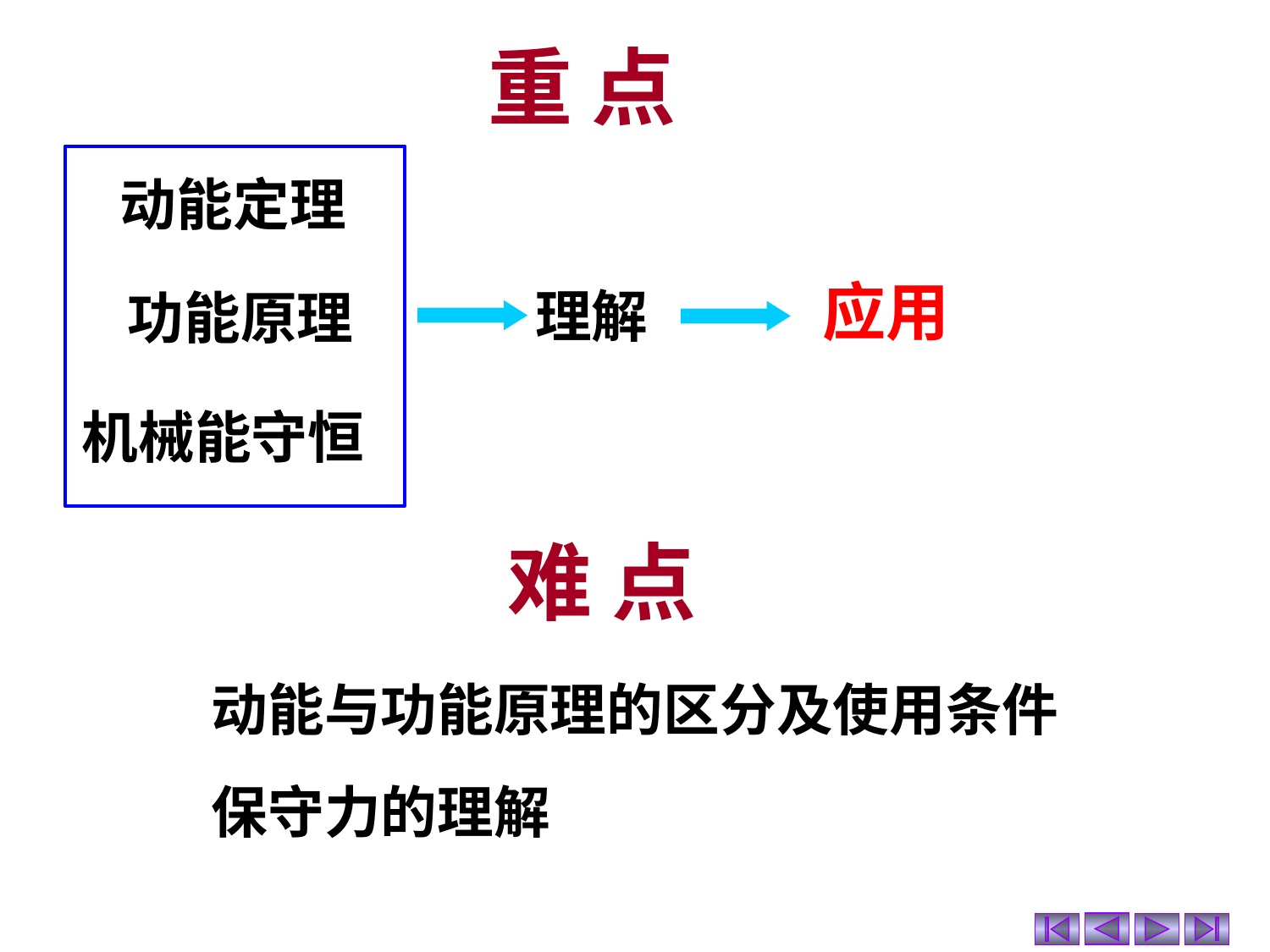

重 点

动能定理
应用
理解
功能原理

机械能守恒
难 点
动能与功能原理的区分及使用条件
保守力的理解